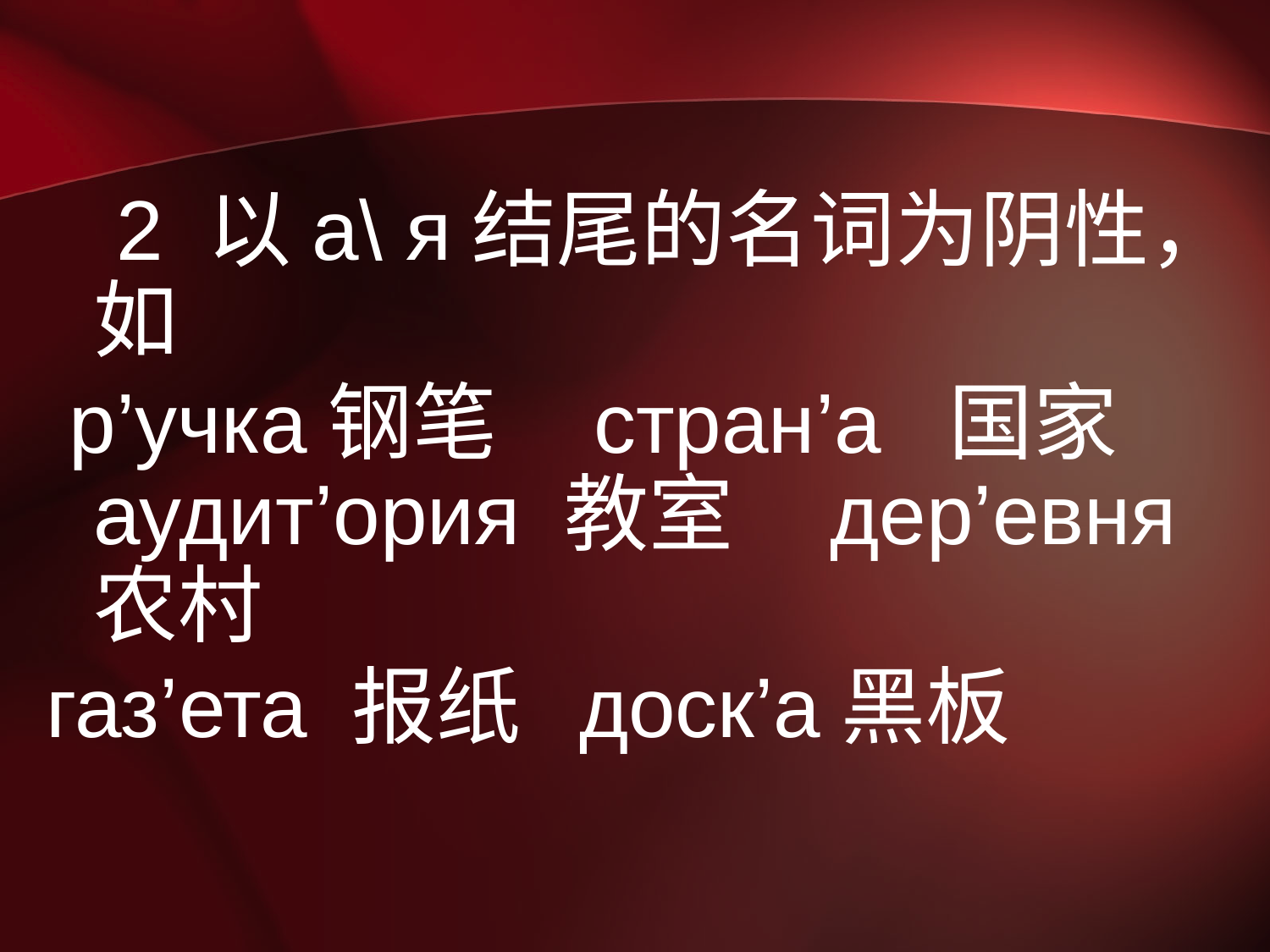

#
   2 以а\ я结尾的名词为阴性，如
 р’учка钢笔    стран’а  国家 аудит’ория 教室    дер’евня 农村
газ’ета 报纸  доск’а黑板